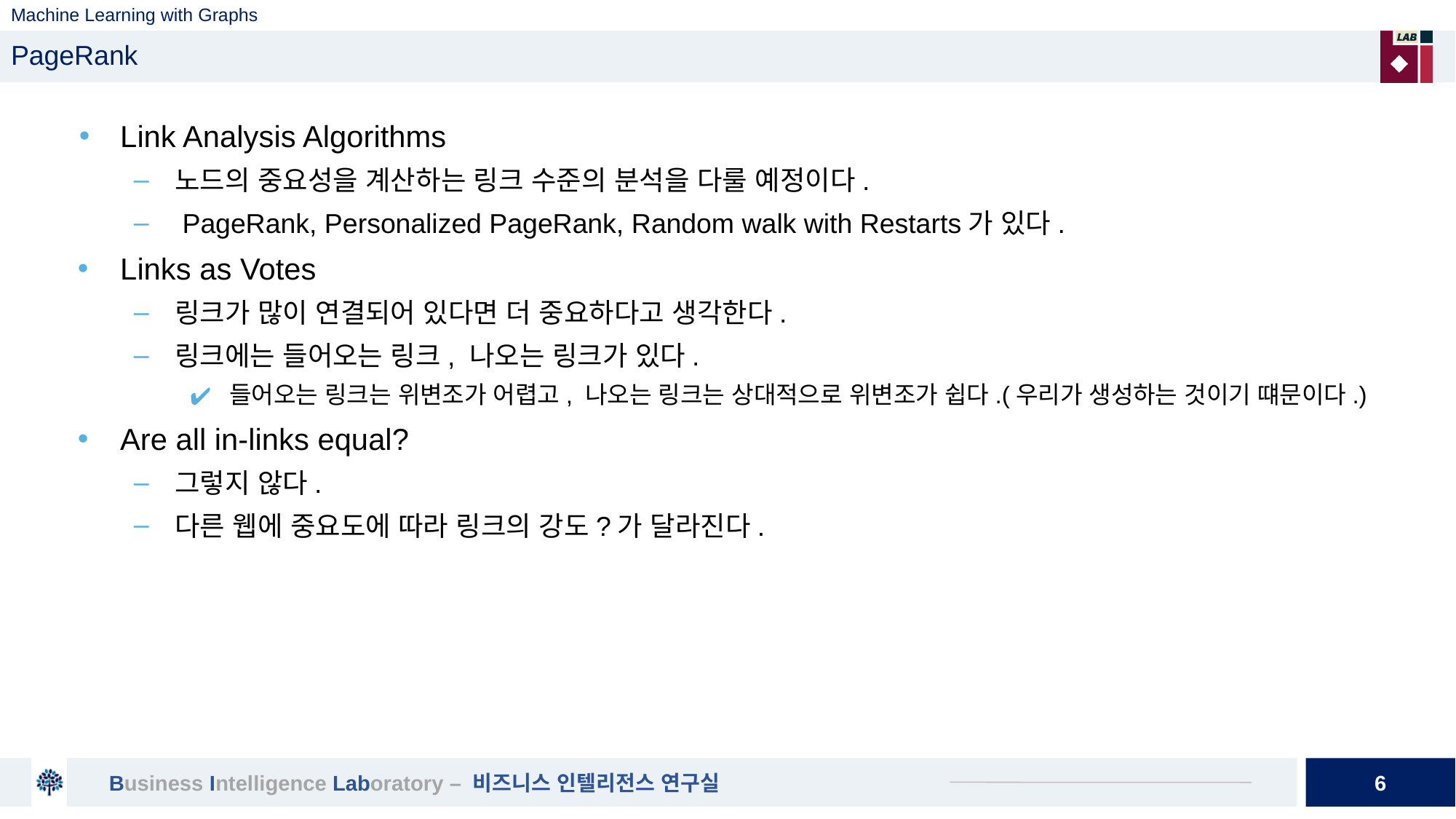

# Machine Learning with Graphs
PageRank
Link Analysis Algorithms
노드의 중요성을 계산하는 링크 수준의 분석을 다룰 예정이다.
 PageRank, Personalized PageRank, Random walk with Restarts가 있다.
Links as Votes
링크가 많이 연결되어 있다면 더 중요하다고 생각한다.
링크에는 들어오는 링크, 나오는 링크가 있다.
들어오는 링크는 위변조가 어렵고, 나오는 링크는 상대적으로 위변조가 쉽다.(우리가 생성하는 것이기 떄문이다.)
Are all in-links equal?
그렇지 않다.
다른 웹에 중요도에 따라 링크의 강도?가 달라진다.

6